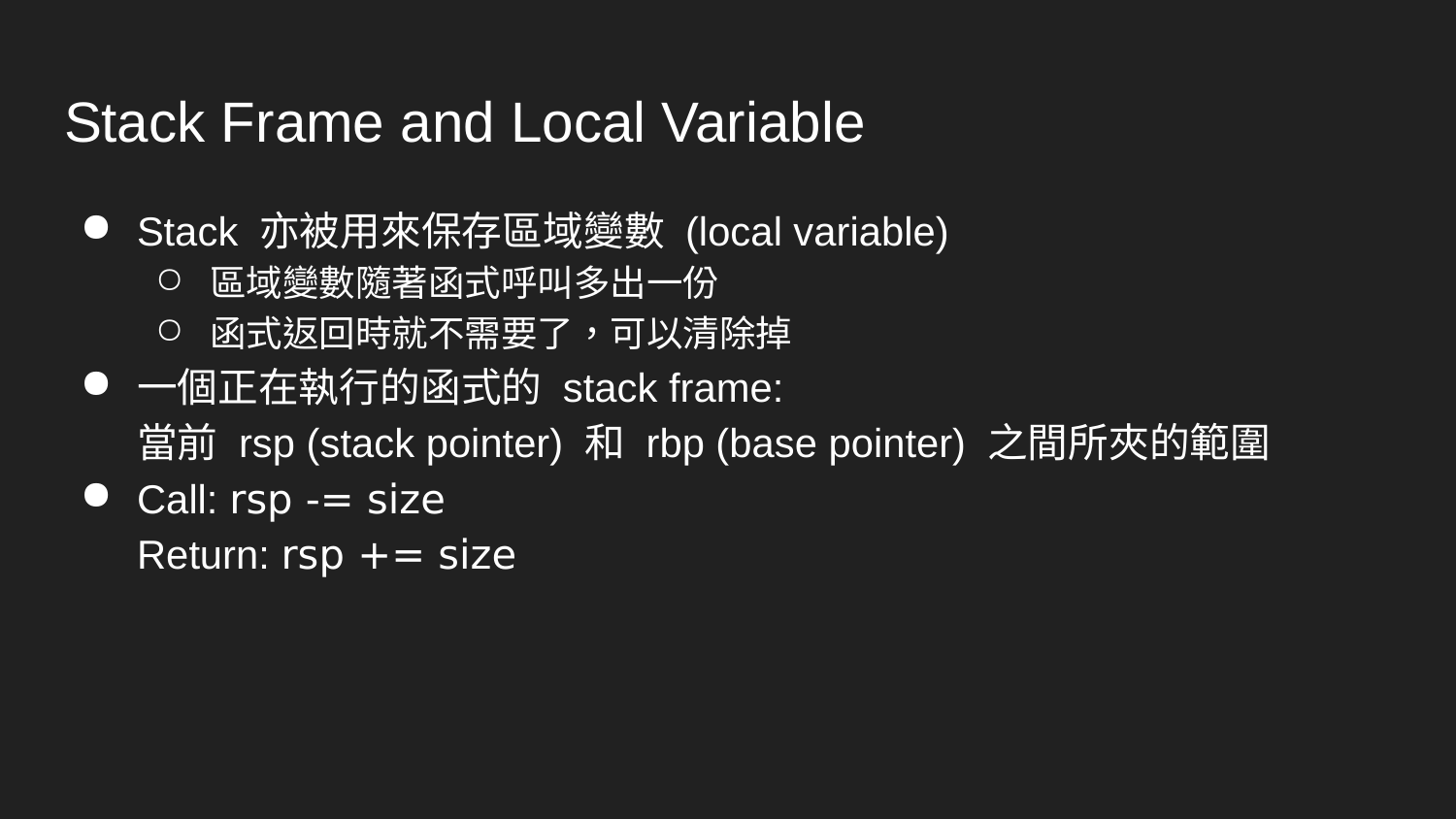

# Stack Frame and Local Variable
Stack 亦被用來保存區域變數 (local variable)
區域變數隨著函式呼叫多出一份
函式返回時就不需要了，可以清除掉
一個正在執行的函式的 stack frame:
當前 rsp (stack pointer) 和 rbp (base pointer) 之間所夾的範圍
Call: rsp -= size
Return: rsp += size